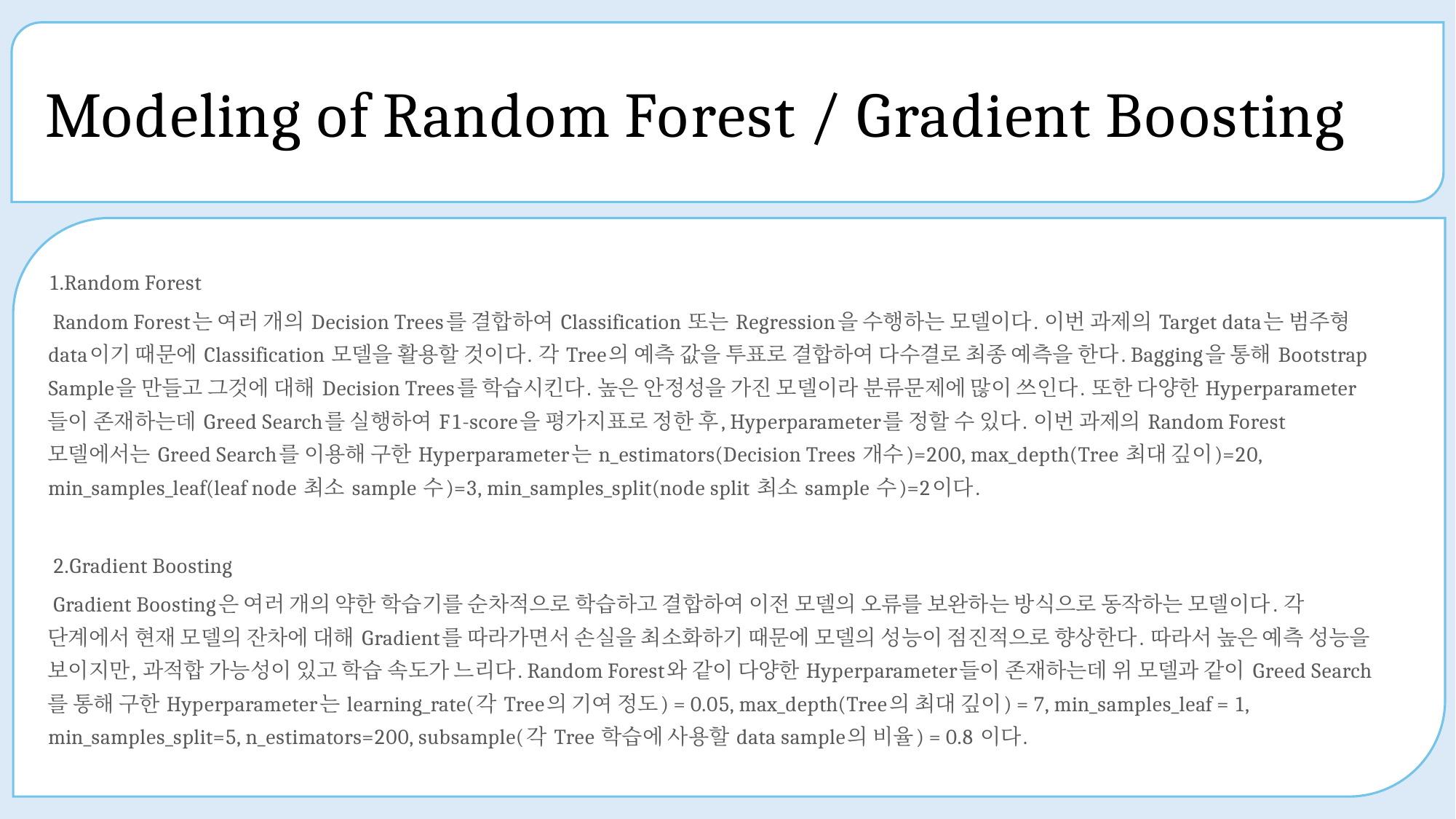

# Modeling of Random Forest / Gradient Boosting

1.Random Forest
 Random Forest는 여러 개의 Decision Trees를 결합하여 Classification 또는 Regression을 수행하는 모델이다. 이번 과제의 Target data는 범주형 data이기 때문에 Classification 모델을 활용할 것이다. 각 Tree의 예측 값을 투표로 결합하여 다수결로 최종 예측을 한다. Bagging을 통해 Bootstrap Sample을 만들고 그것에 대해 Decision Trees를 학습시킨다. 높은 안정성을 가진 모델이라 분류문제에 많이 쓰인다. 또한 다양한 Hyperparameter들이 존재하는데 Greed Search를 실행하여 F1-score을 평가지표로 정한 후, Hyperparameter를 정할 수 있다. 이번 과제의 Random Forest 모델에서는 Greed Search를 이용해 구한 Hyperparameter는 n_estimators(Decision Trees 개수)=200, max_depth(Tree 최대 깊이)=20, min_samples_leaf(leaf node 최소 sample 수)=3, min_samples_split(node split 최소 sample 수)=2이다.

 2.Gradient Boosting
 Gradient Boosting은 여러 개의 약한 학습기를 순차적으로 학습하고 결합하여 이전 모델의 오류를 보완하는 방식으로 동작하는 모델이다. 각 단계에서 현재 모델의 잔차에 대해 Gradient를 따라가면서 손실을 최소화하기 때문에 모델의 성능이 점진적으로 향상한다. 따라서 높은 예측 성능을 보이지만, 과적합 가능성이 있고 학습 속도가 느리다. Random Forest와 같이 다양한 Hyperparameter들이 존재하는데 위 모델과 같이 Greed Search를 통해 구한 Hyperparameter는 learning_rate(각 Tree의 기여 정도) = 0.05, max_depth(Tree의 최대 깊이) = 7, min_samples_leaf = 1, min_samples_split=5, n_estimators=200, subsample(각 Tree 학습에 사용할 data sample의 비율) = 0.8 이다.